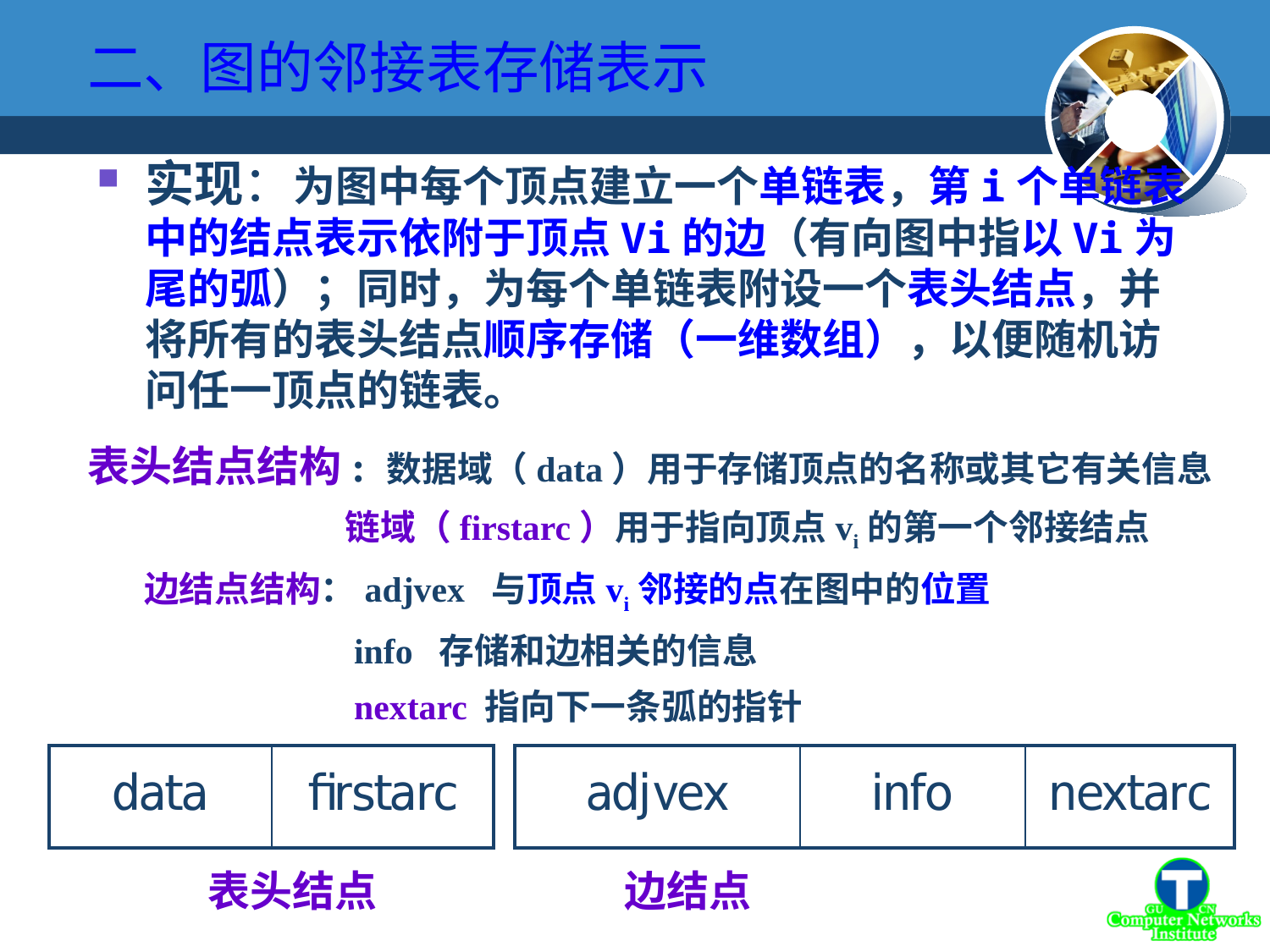

二、图的邻接表存储表示
实现：为图中每个顶点建立一个单链表，第i个单链表中的结点表示依附于顶点Vi的边（有向图中指以Vi为尾的弧）；同时，为每个单链表附设一个表头结点，并将所有的表头结点顺序存储（一维数组），以便随机访问任一顶点的链表。
表头结点结构: 数据域（data）用于存储顶点的名称或其它有关信息
                               链域（firstarc）用于指向顶点vi的第一个邻接结点
      边结点结构：adjvex  与顶点vi邻接的点在图中的位置
                              info  存储和边相关的信息
                              nextarc 指向下一条弧的指针
| data | firstarc |
| --- | --- |
| adjvex | info | nextarc |
| --- | --- | --- |
表头结点                          边结点
27